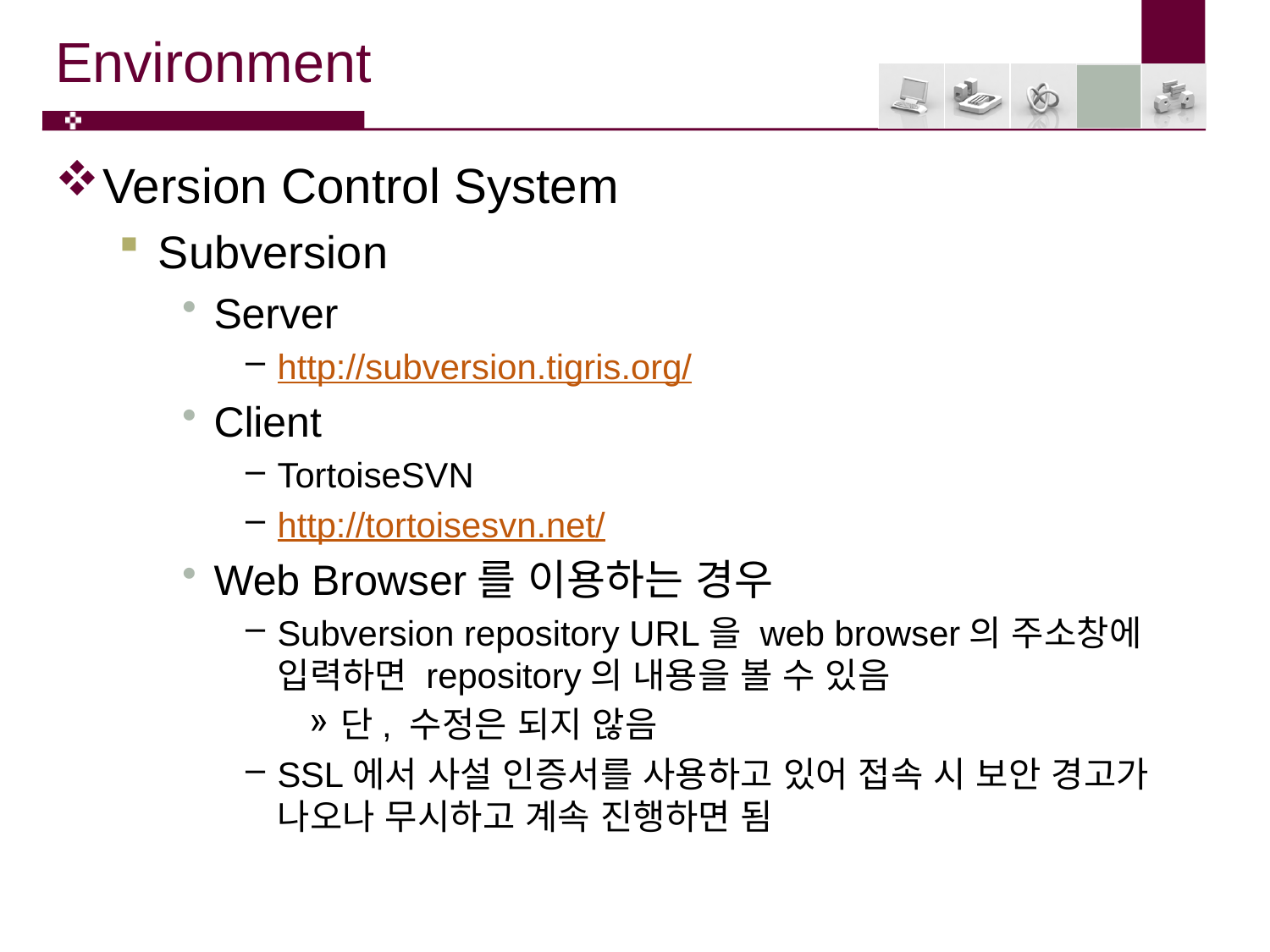

# Environment
Version Control System
Subversion
Server
http://subversion.tigris.org/
Client
TortoiseSVN
http://tortoisesvn.net/
Web Browser를 이용하는 경우
Subversion repository URL을 web browser의 주소창에 입력하면 repository의 내용을 볼 수 있음
단, 수정은 되지 않음
SSL에서 사설 인증서를 사용하고 있어 접속 시 보안 경고가 나오나 무시하고 계속 진행하면 됨